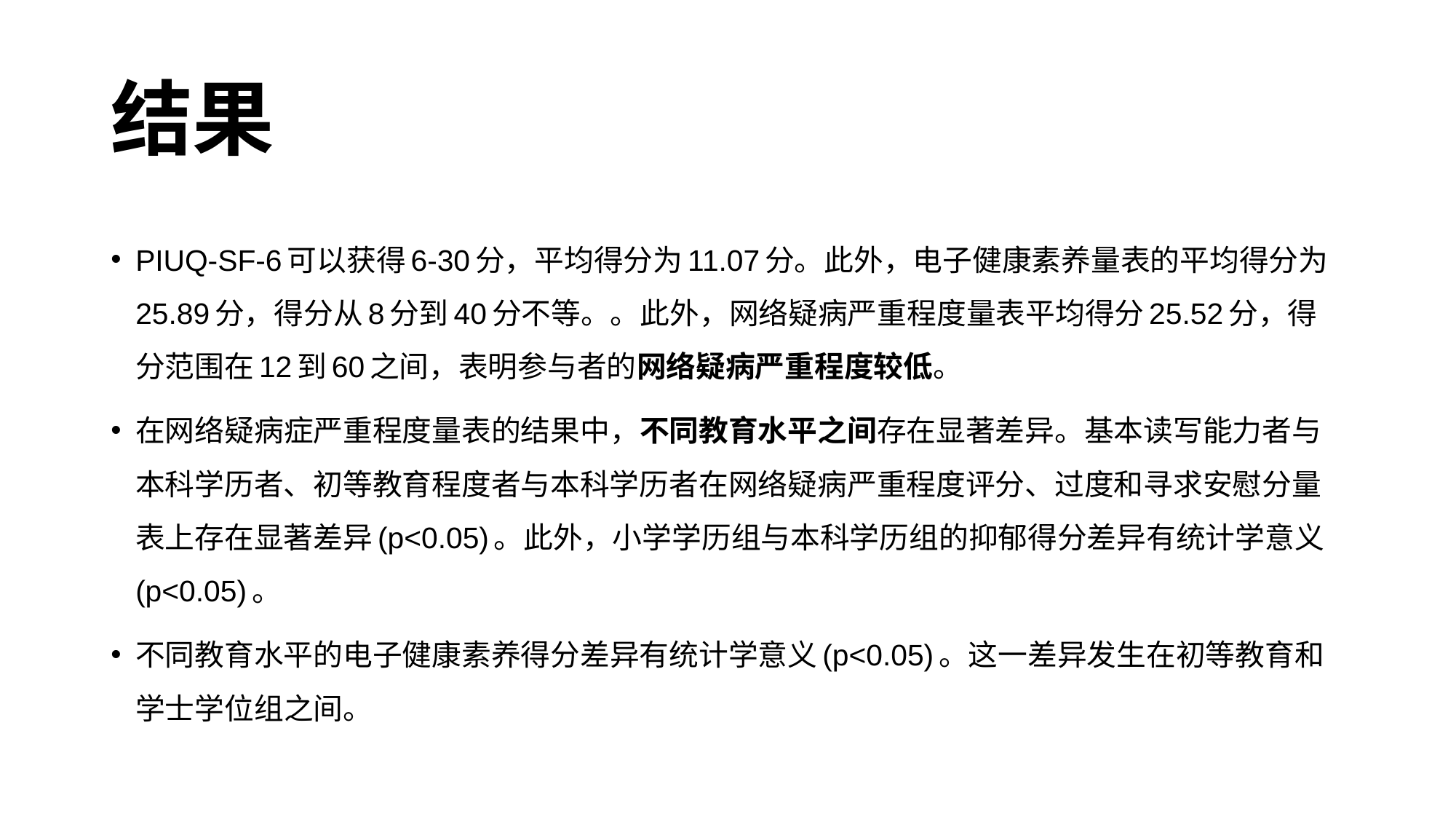

# 结果
PIUQ-SF-6可以获得6-30分，平均得分为11.07分。此外，电子健康素养量表的平均得分为25.89分，得分从8分到40分不等。。此外，网络疑病严重程度量表平均得分25.52分，得分范围在12到60之间，表明参与者的网络疑病严重程度较低。
在网络疑病症严重程度量表的结果中，不同教育水平之间存在显著差异。基本读写能力者与本科学历者、初等教育程度者与本科学历者在网络疑病严重程度评分、过度和寻求安慰分量表上存在显著差异(p<0.05)。此外，小学学历组与本科学历组的抑郁得分差异有统计学意义(p<0.05)。
不同教育水平的电子健康素养得分差异有统计学意义(p<0.05)。这一差异发生在初等教育和学士学位组之间。